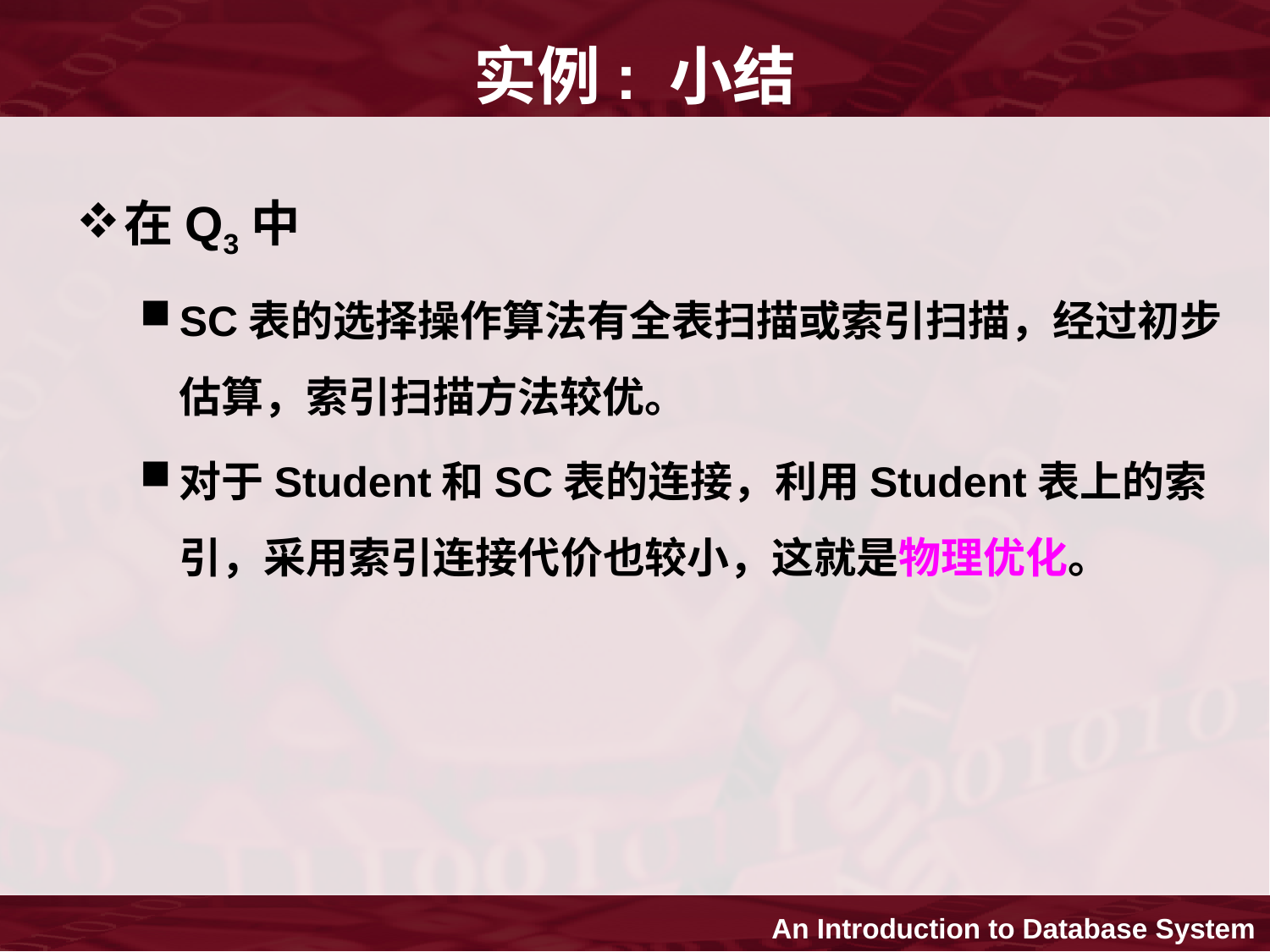

# 实例: 小结
在Q3中
SC表的选择操作算法有全表扫描或索引扫描，经过初步估算，索引扫描方法较优。
对于Student和SC表的连接，利用Student表上的索引，采用索引连接代价也较小，这就是物理优化。